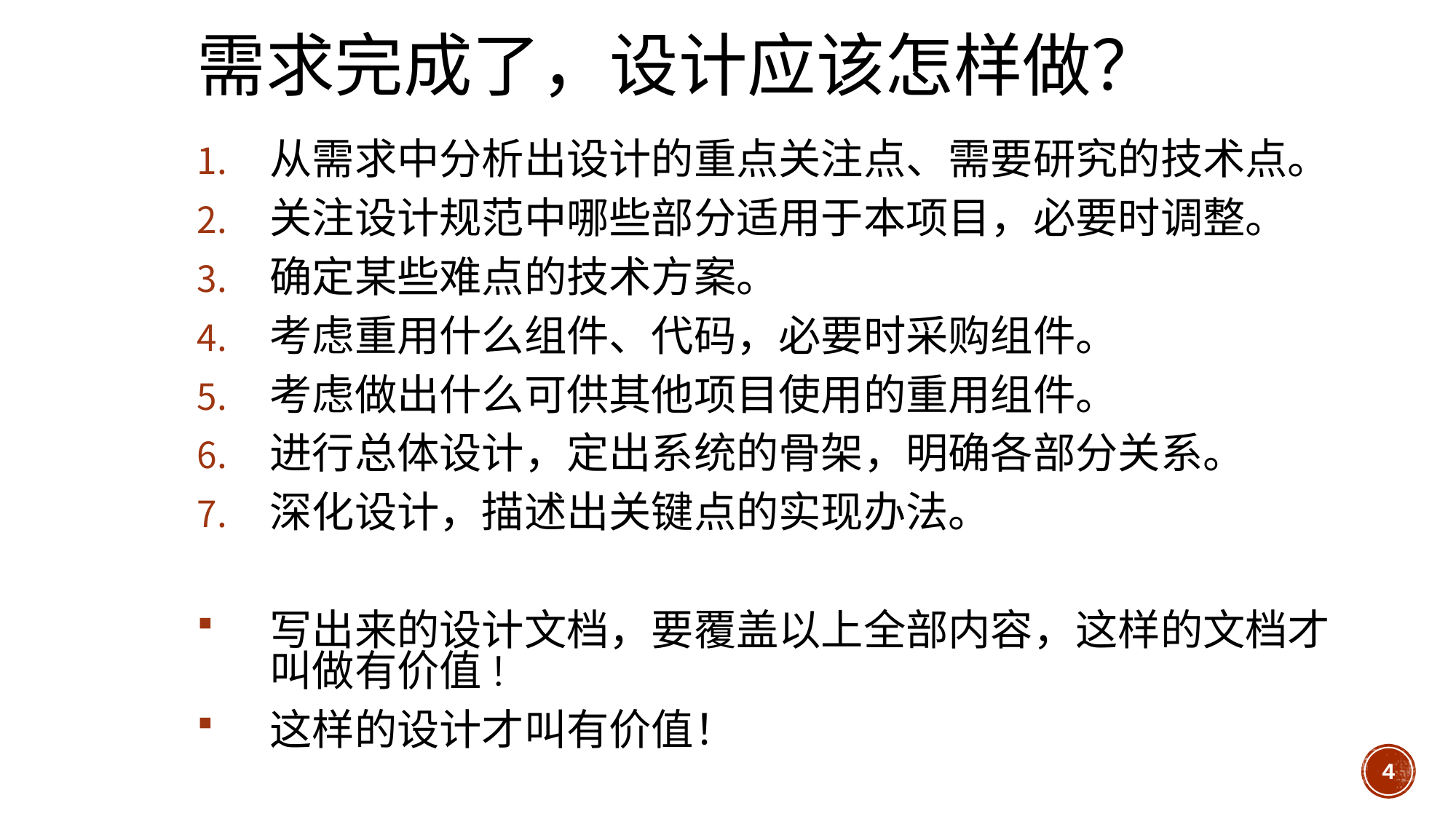

# 需求完成了，设计应该怎样做？
从需求中分析出设计的重点关注点、需要研究的技术点。
关注设计规范中哪些部分适用于本项目，必要时调整。
确定某些难点的技术方案。
考虑重用什么组件、代码，必要时采购组件。
考虑做出什么可供其他项目使用的重用组件。
进行总体设计，定出系统的骨架，明确各部分关系。
深化设计，描述出关键点的实现办法。

写出来的设计文档，要覆盖以上全部内容，这样的文档才叫做有价值!
这样的设计才叫有价值！

4